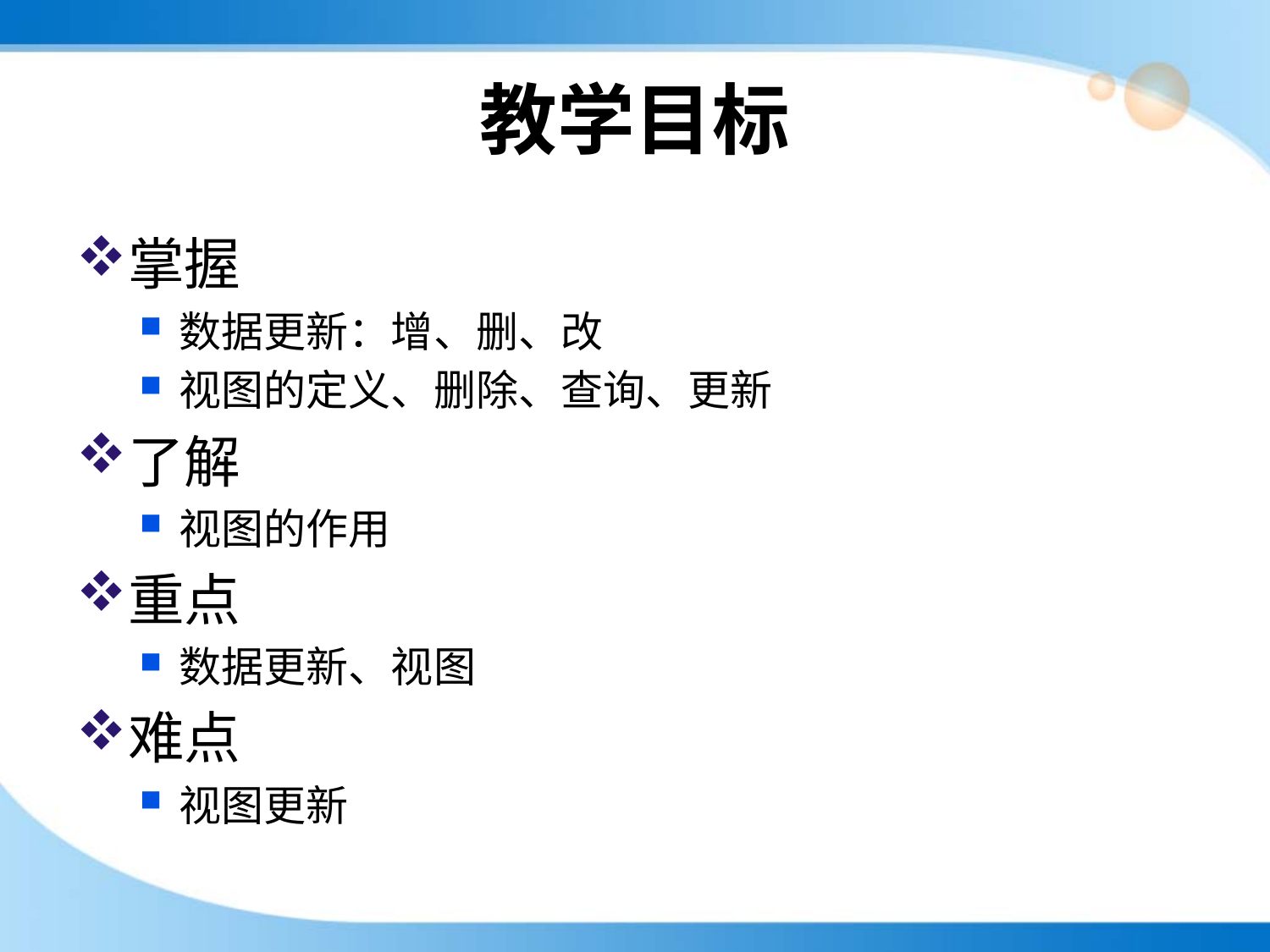

# 教学目标
掌握
数据更新：增、删、改
视图的定义、删除、查询、更新
了解
视图的作用
重点
数据更新、视图
难点
视图更新